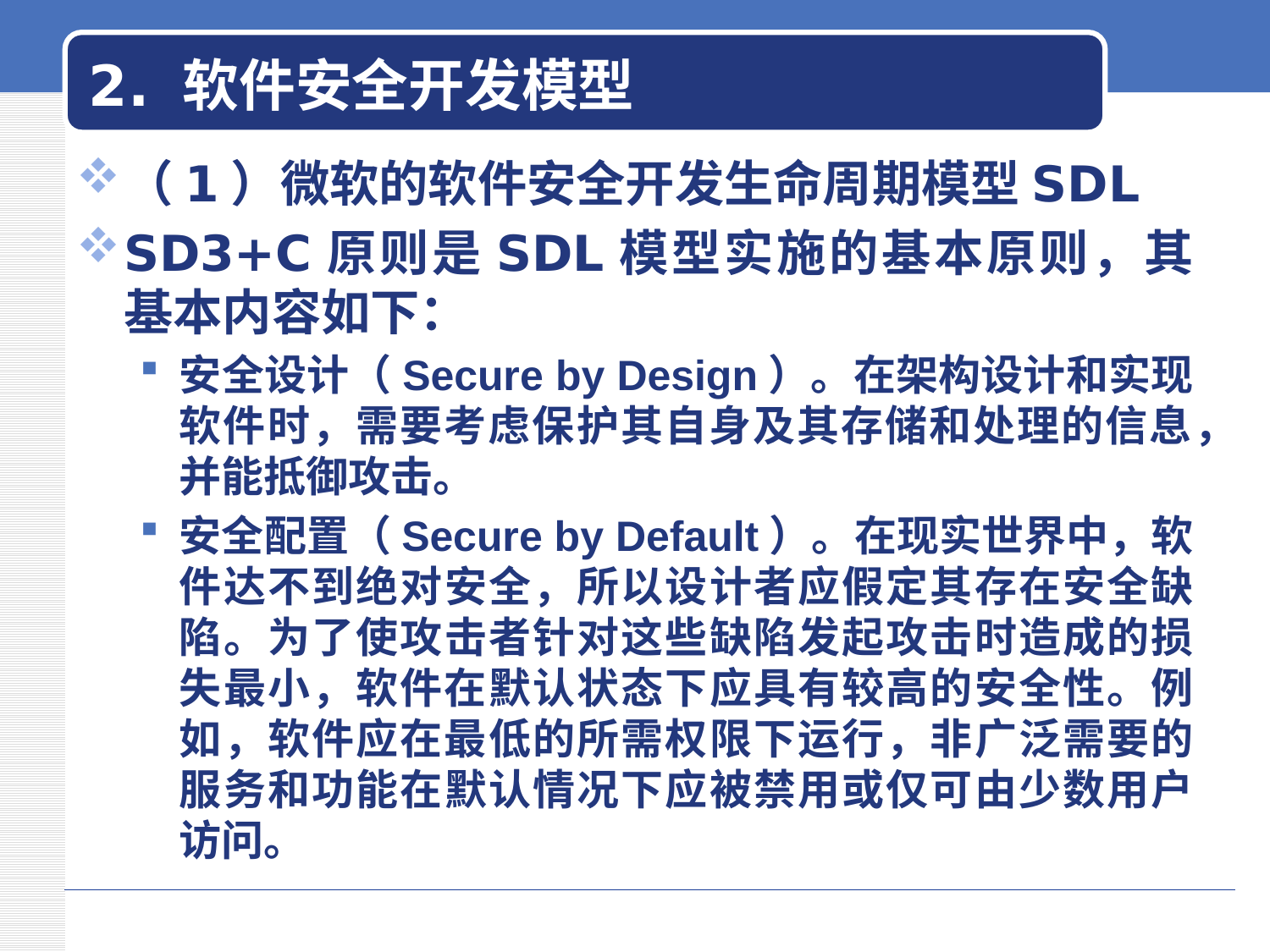

# 2. 软件安全开发模型
（1）微软的软件安全开发生命周期模型SDL
SD3+C原则是SDL模型实施的基本原则，其基本内容如下：
安全设计（Secure by Design）。在架构设计和实现软件时，需要考虑保护其自身及其存储和处理的信息，并能抵御攻击。
安全配置（Secure by Default）。在现实世界中，软件达不到绝对安全，所以设计者应假定其存在安全缺陷。为了使攻击者针对这些缺陷发起攻击时造成的损失最小，软件在默认状态下应具有较高的安全性。例如，软件应在最低的所需权限下运行，非广泛需要的服务和功能在默认情况下应被禁用或仅可由少数用户访问。